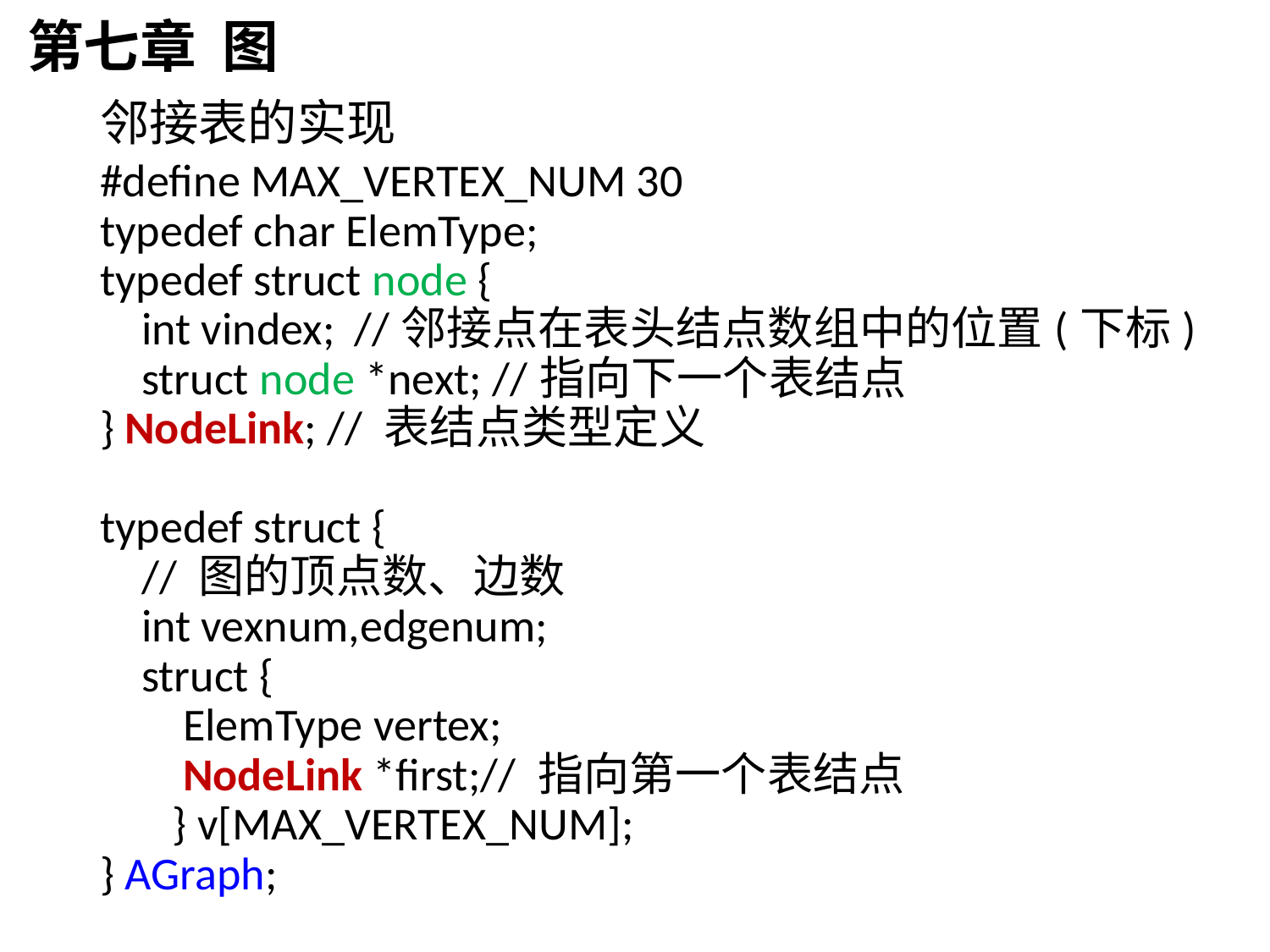

第七章  图
# 邻接表的实现
#define MAX_VERTEX_NUM 30
typedef char ElemType;
typedef struct node {
    int vindex; 	//邻接点在表头结点数组中的位置(下标)
    struct node *next; //指向下一个表结点
} NodeLink; // 表结点类型定义

typedef struct {
    // 图的顶点数、边数
    int vexnum,edgenum;
    struct {
        ElemType vertex;
        NodeLink *first;// 指向第一个表结点
       } v[MAX_VERTEX_NUM];
} AGraph;